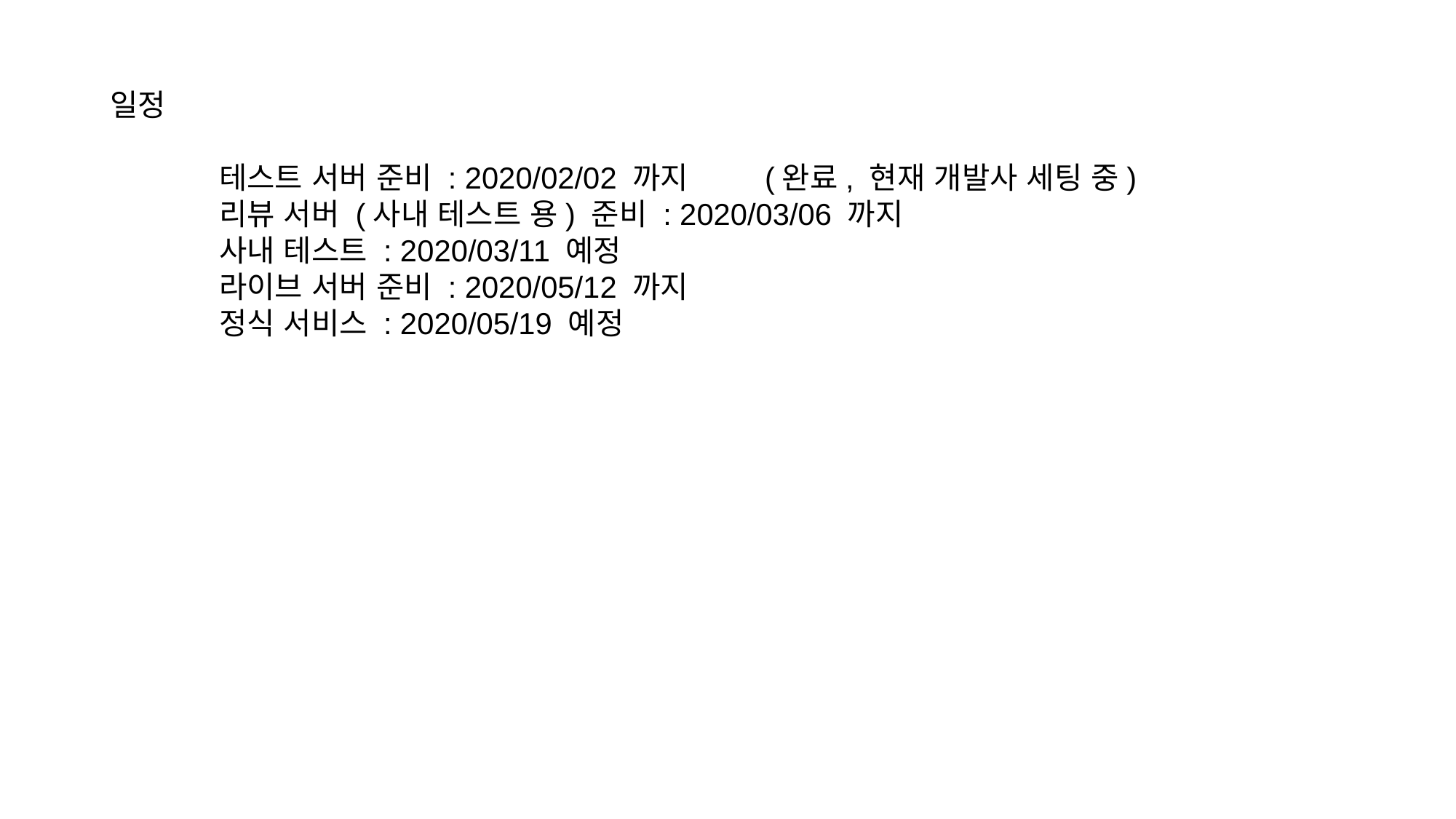

일정

	테스트 서버 준비 : 2020/02/02 까지	(완료, 현재 개발사 세팅 중)
	리뷰 서버 (사내 테스트 용) 준비 : 2020/03/06 까지
	사내 테스트 : 2020/03/11 예정
	라이브 서버 준비 : 2020/05/12 까지
	정식 서비스 : 2020/05/19 예정